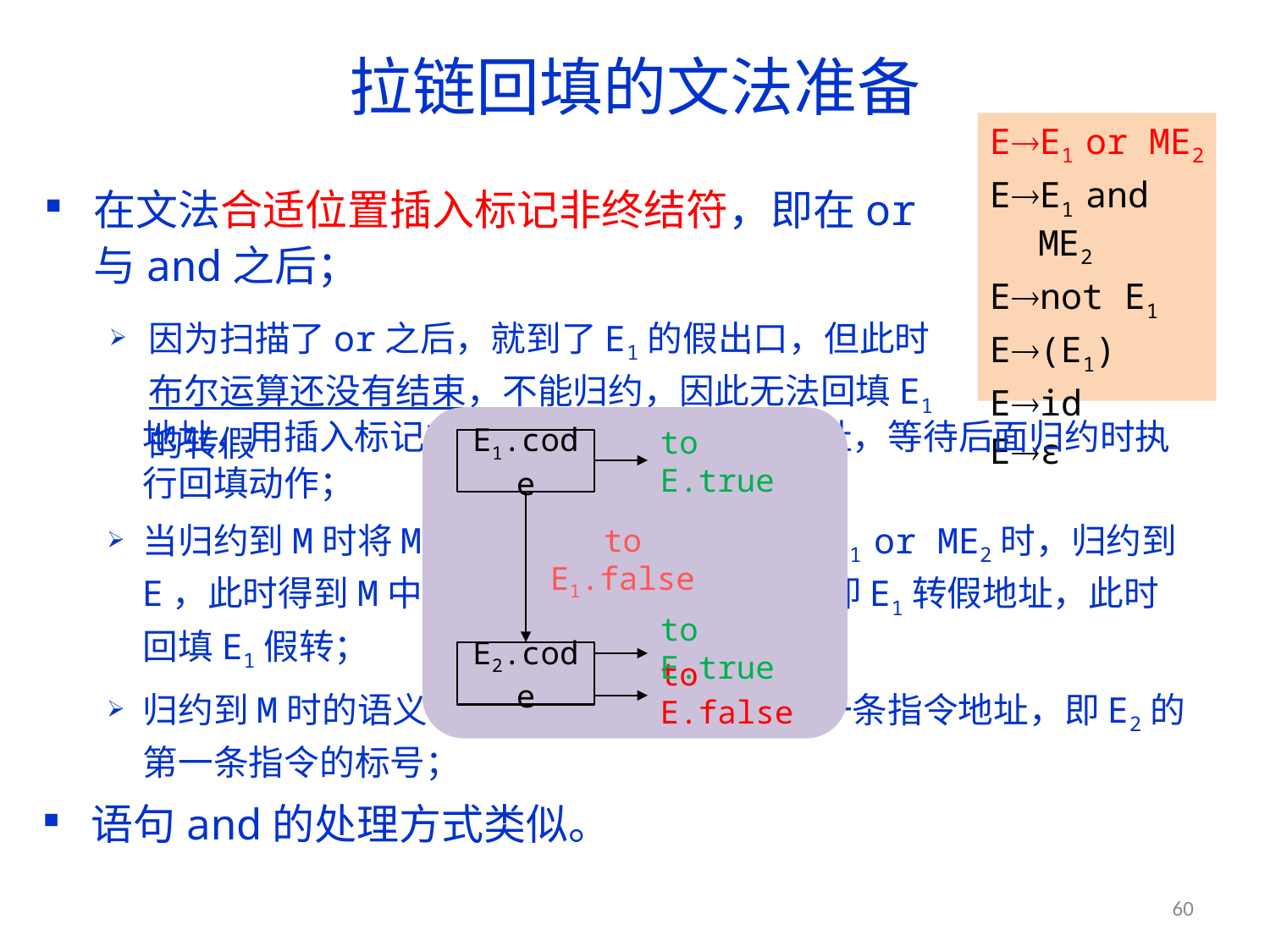

# 拉链回填的文法准备
E→E1 or ME2
E→E1 and ME2
E→not E1
E→(E1)
E→id
E→ε
在文法合适位置插入标记非终结符，即在or与and之后；
因为扫描了or之后，就到了E1的假出口，但此时布尔运算还没有结束，不能归约，因此无法回填E1的转假
地址，用插入标记非终结符M来记录该条地址，等待后面归约时执行回填动作；
当归约到M时将M压入堆栈，当栈里形成了E1 or ME2时，归约到E，此时得到M中记录的E2的第一条地址，即E1转假地址，此时回填E1假转；
归约到M时的语义动作很简单，就是记录下一条指令地址，即E2的第一条指令的标号；
语句and的处理方式类似。

E1.code
to E.true
to E1.false
to E.true
E2.code
to E.false
60